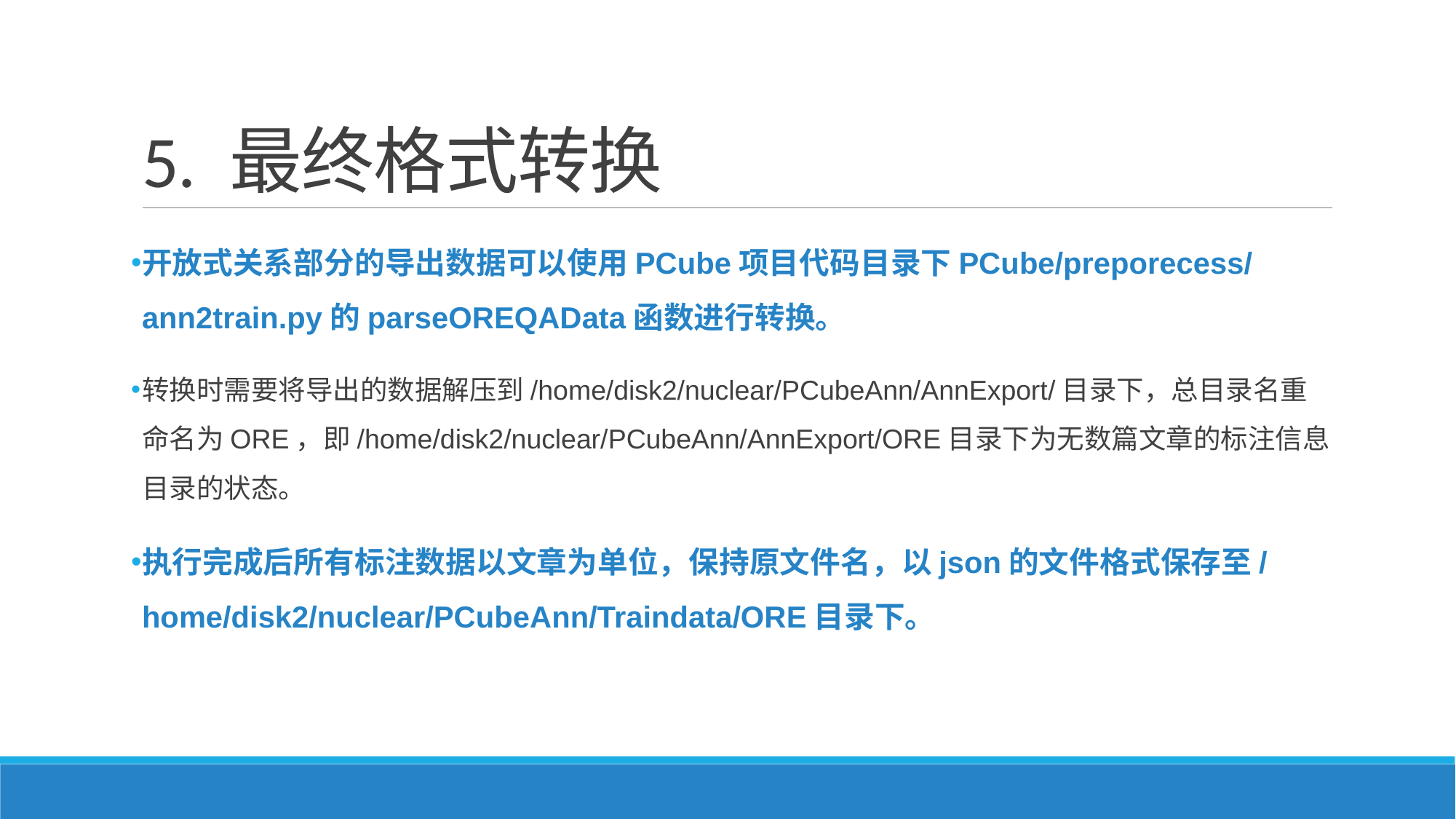

# 5. 最终格式转换
开放式关系部分的导出数据可以使用PCube项目代码目录下PCube/preporecess/ann2train.py的parseOREQAData函数进行转换。
转换时需要将导出的数据解压到/home/disk2/nuclear/PCubeAnn/AnnExport/目录下，总目录名重命名为ORE，即/home/disk2/nuclear/PCubeAnn/AnnExport/ORE目录下为无数篇文章的标注信息目录的状态。
执行完成后所有标注数据以文章为单位，保持原文件名，以json的文件格式保存至/home/disk2/nuclear/PCubeAnn/Traindata/ORE目录下。